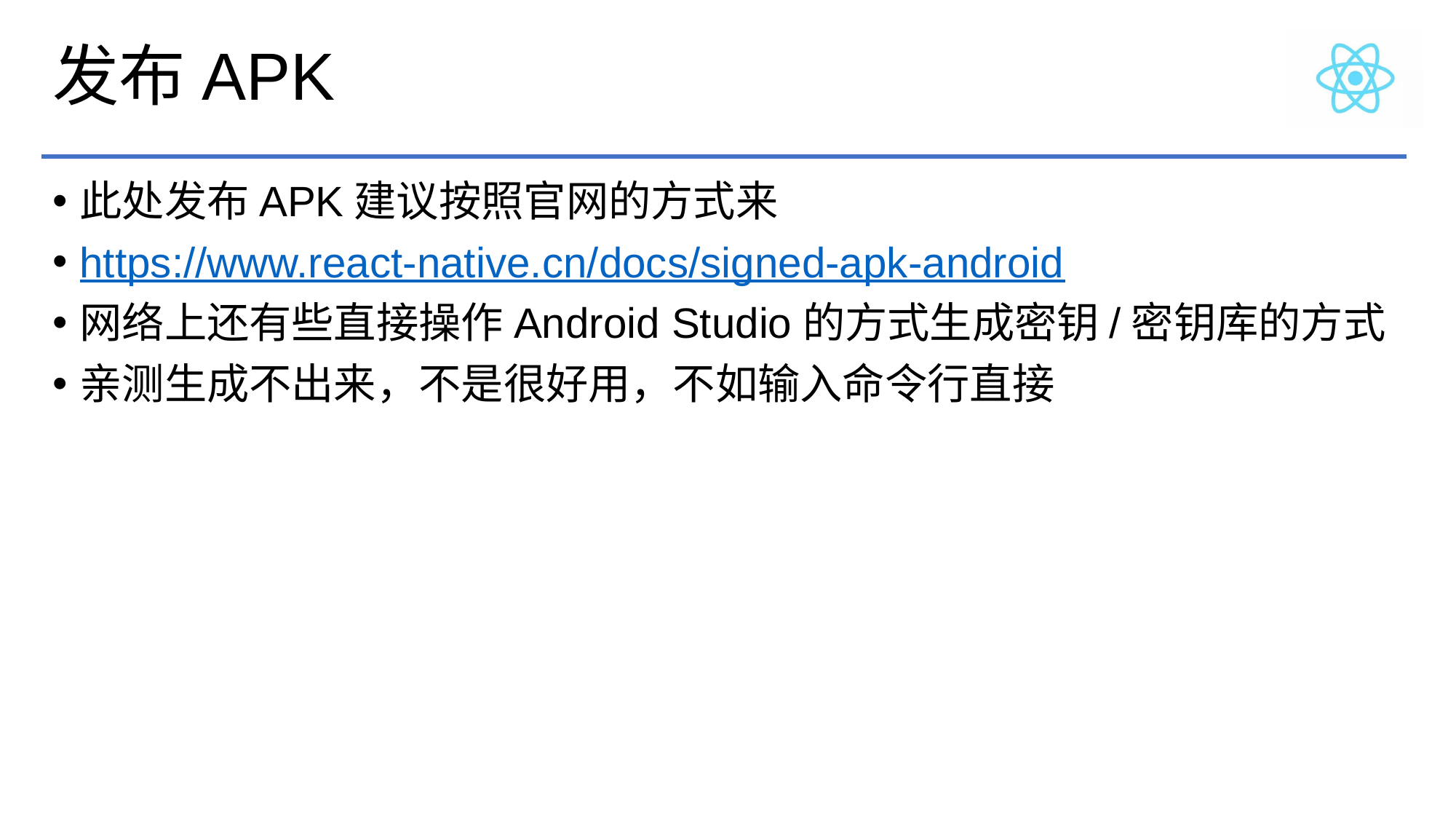

# 发布APK
此处发布APK建议按照官网的方式来
https://www.react-native.cn/docs/signed-apk-android
网络上还有些直接操作Android Studio的方式生成密钥/密钥库的方式
亲测生成不出来，不是很好用，不如输入命令行直接